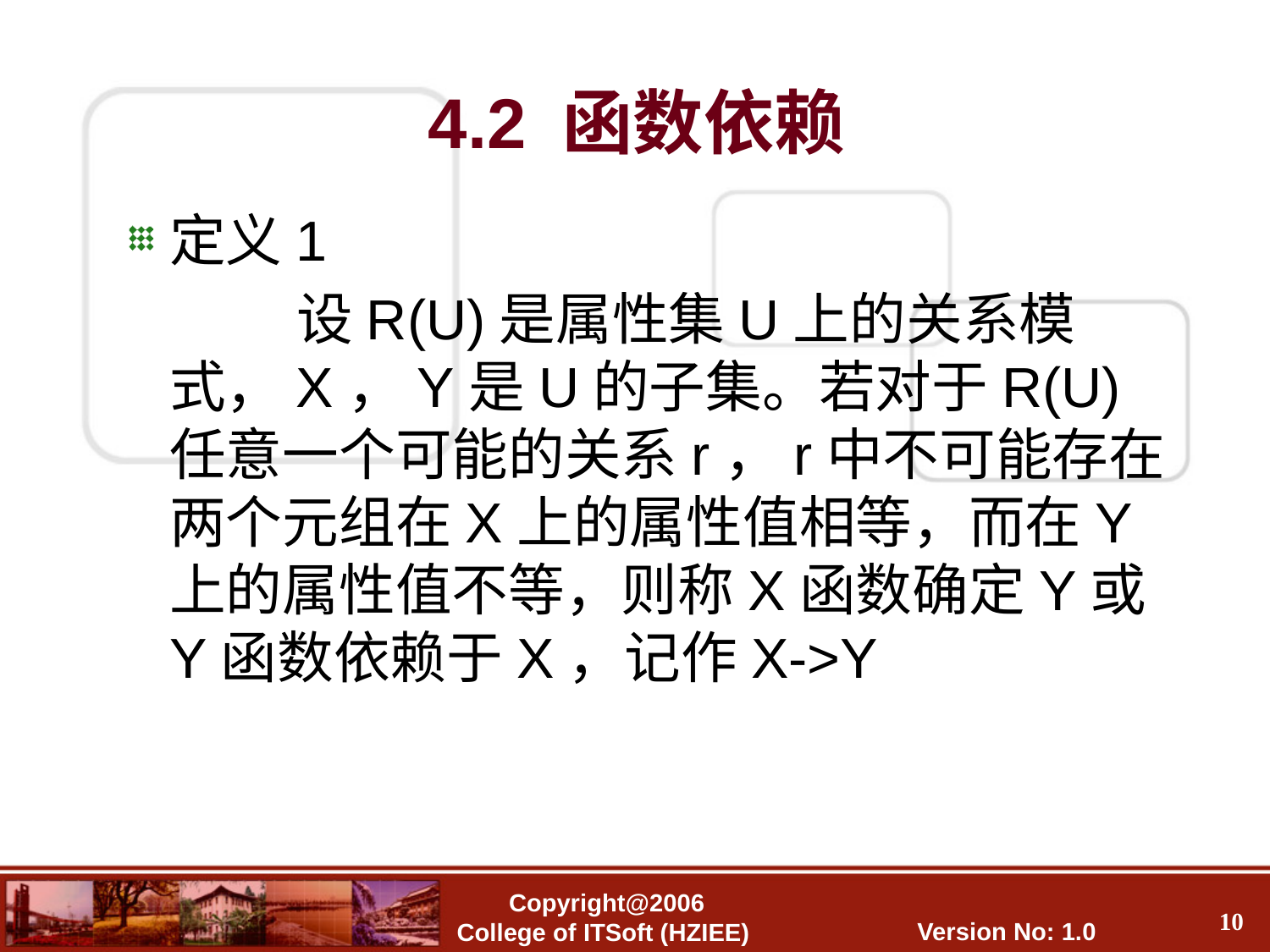

4.2 函数依赖
定义1
		设R(U)是属性集U上的关系模式，X，Y是U的子集。若对于R(U)任意一个可能的关系r，r中不可能存在两个元组在X上的属性值相等，而在Y上的属性值不等，则称X函数确定Y或Y函数依赖于X，记作X->Y